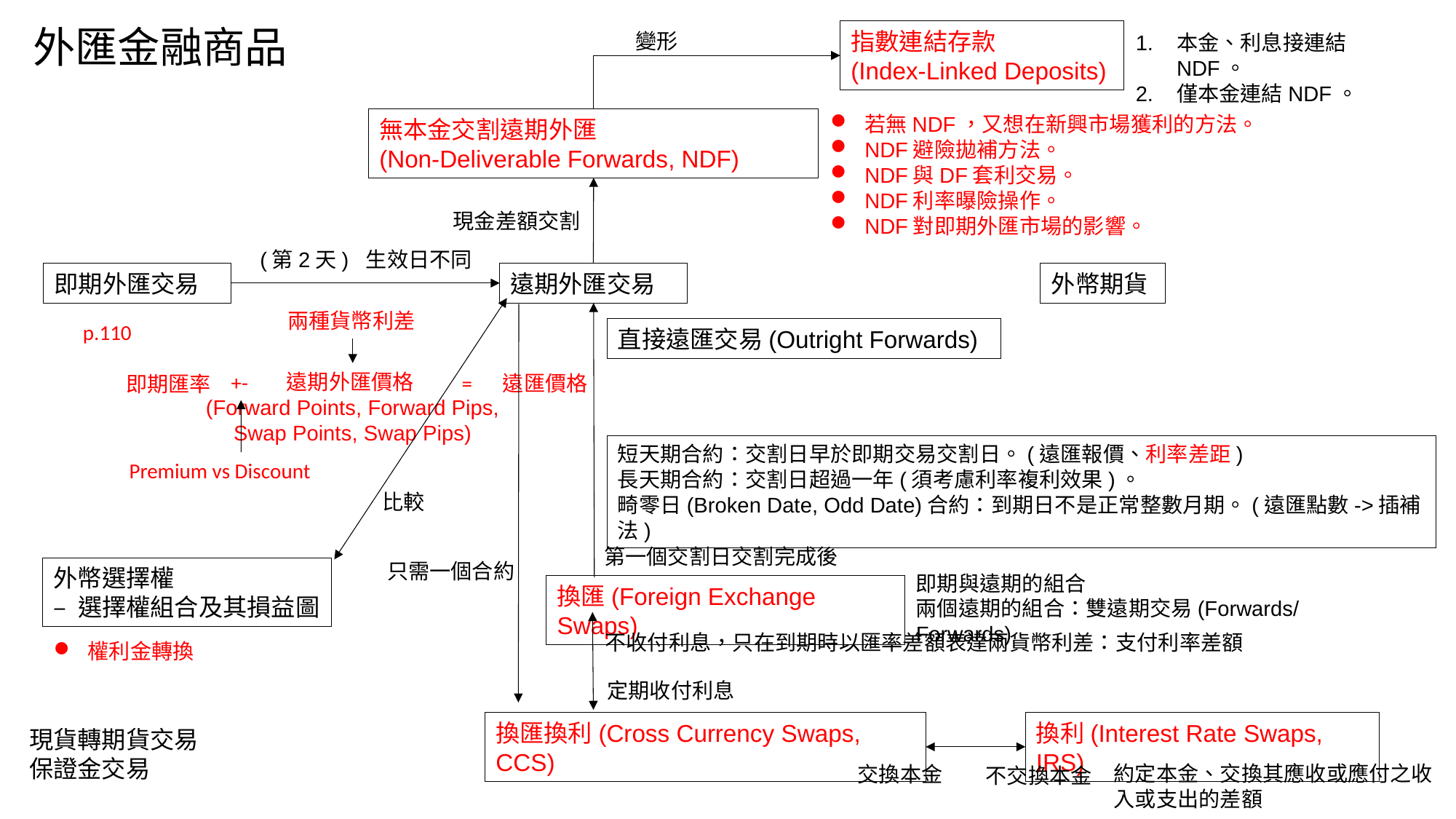

# 外匯金融商品
指數連結存款
(Index-Linked Deposits)
變形
本金、利息接連結NDF。
僅本金連結NDF。
若無NDF，又想在新興市場獲利的方法。
NDF避險拋補方法。
NDF與DF套利交易。
NDF利率曝險操作。
NDF對即期外匯市場的影響。
無本金交割遠期外匯
(Non-Deliverable Forwards, NDF)
現金差額交割
(第2天)  生效日不同
即期外匯交易
遠期外匯交易
外幣期貨
兩種貨幣利差
p.110
直接遠匯交易(Outright Forwards)
遠期外匯價格
(Forward Points, Forward Pips, Swap Points, Swap Pips)
+-
=
遠匯價格
即期匯率
短天期合約：交割日早於即期交易交割日。(遠匯報價、利率差距)
長天期合約：交割日超過一年(須考慮利率複利效果)。
畸零日(Broken Date, Odd Date)合約：到期日不是正常整數月期。(遠匯點數->插補法)
Premium vs Discount
比較
第一個交割日交割完成後
只需一個合約
外幣選擇權
– 選擇權組合及其損益圖
即期與遠期的組合
兩個遠期的組合：雙遠期交易(Forwards/Forwards)
換匯(Foreign Exchange Swaps)
不收付利息，只在到期時以匯率差額表達兩貨幣利差：支付利率差額
權利金轉換
定期收付利息
換匯換利(Cross Currency Swaps, CCS)
換利(Interest Rate Swaps, IRS)
現貨轉期貨交易
保證金交易
約定本金、交換其應收或應付之收入或支出的差額
交換本金
不交換本金